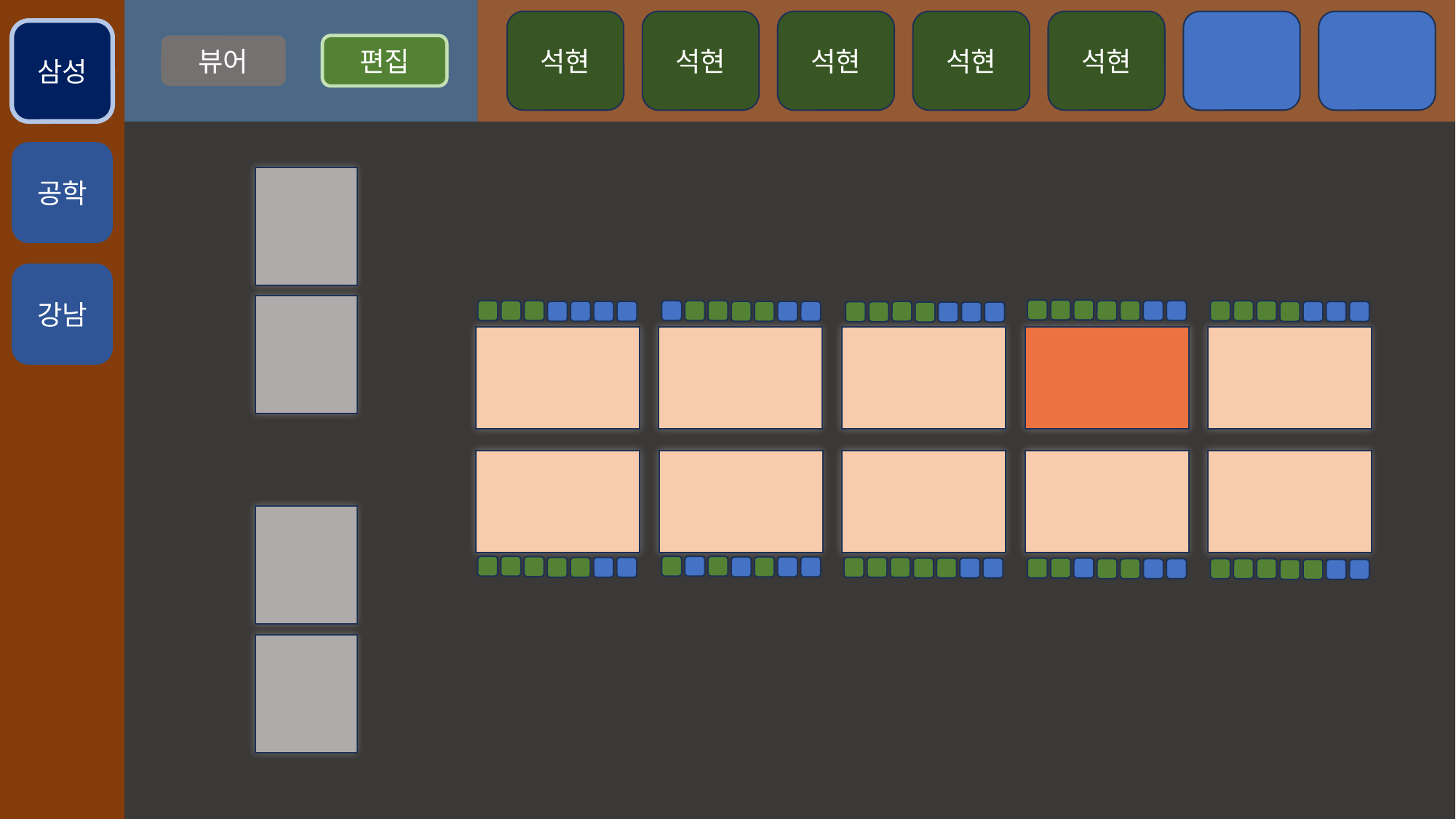

석현
석현

석현
석현
석현

삼성
뷰어
편집
공학

강남